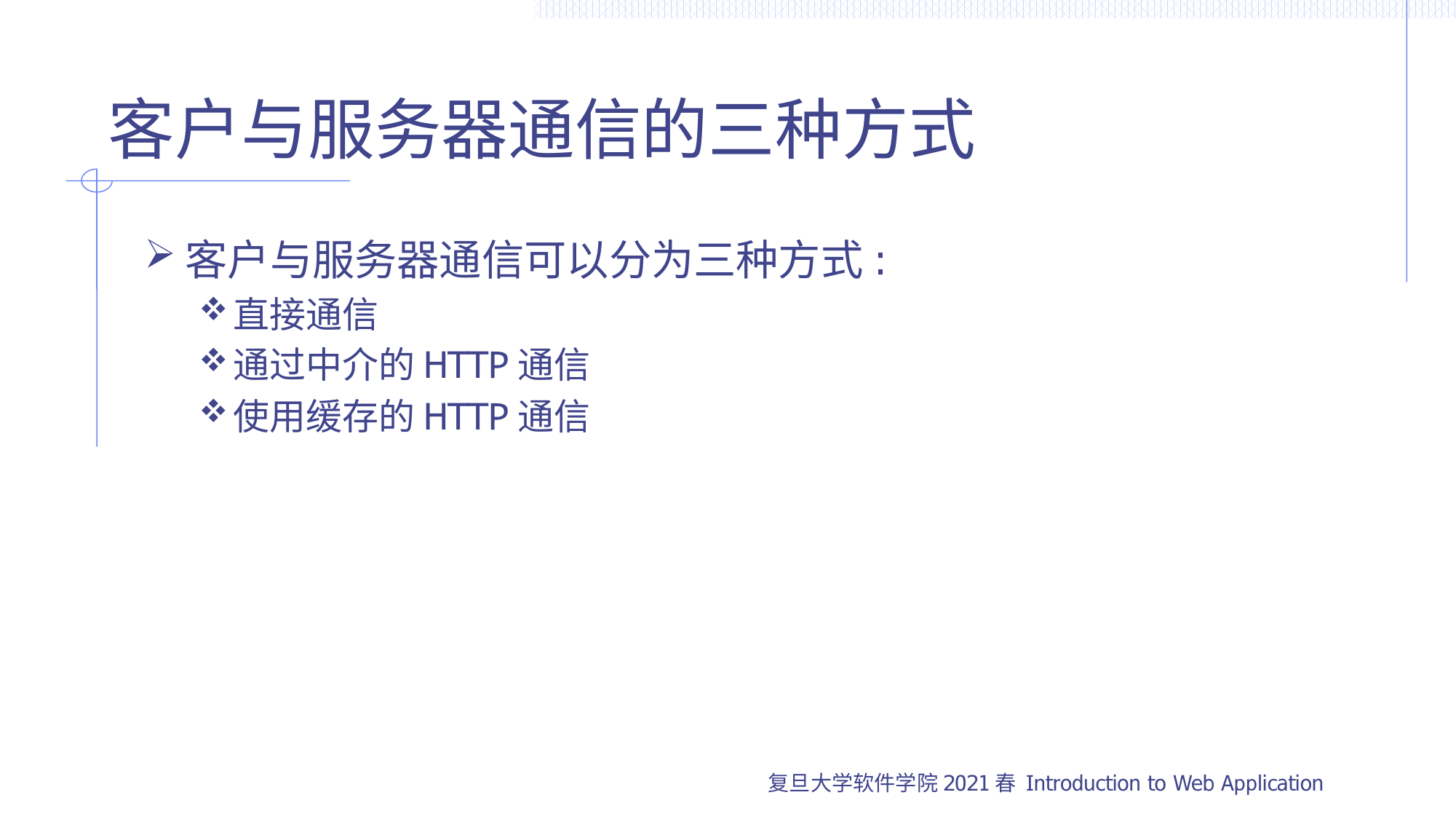

# 客户与服务器通信的三种方式
客户与服务器通信可以分为三种方式:
直接通信
通过中介的HTTP通信
使用缓存的HTTP通信